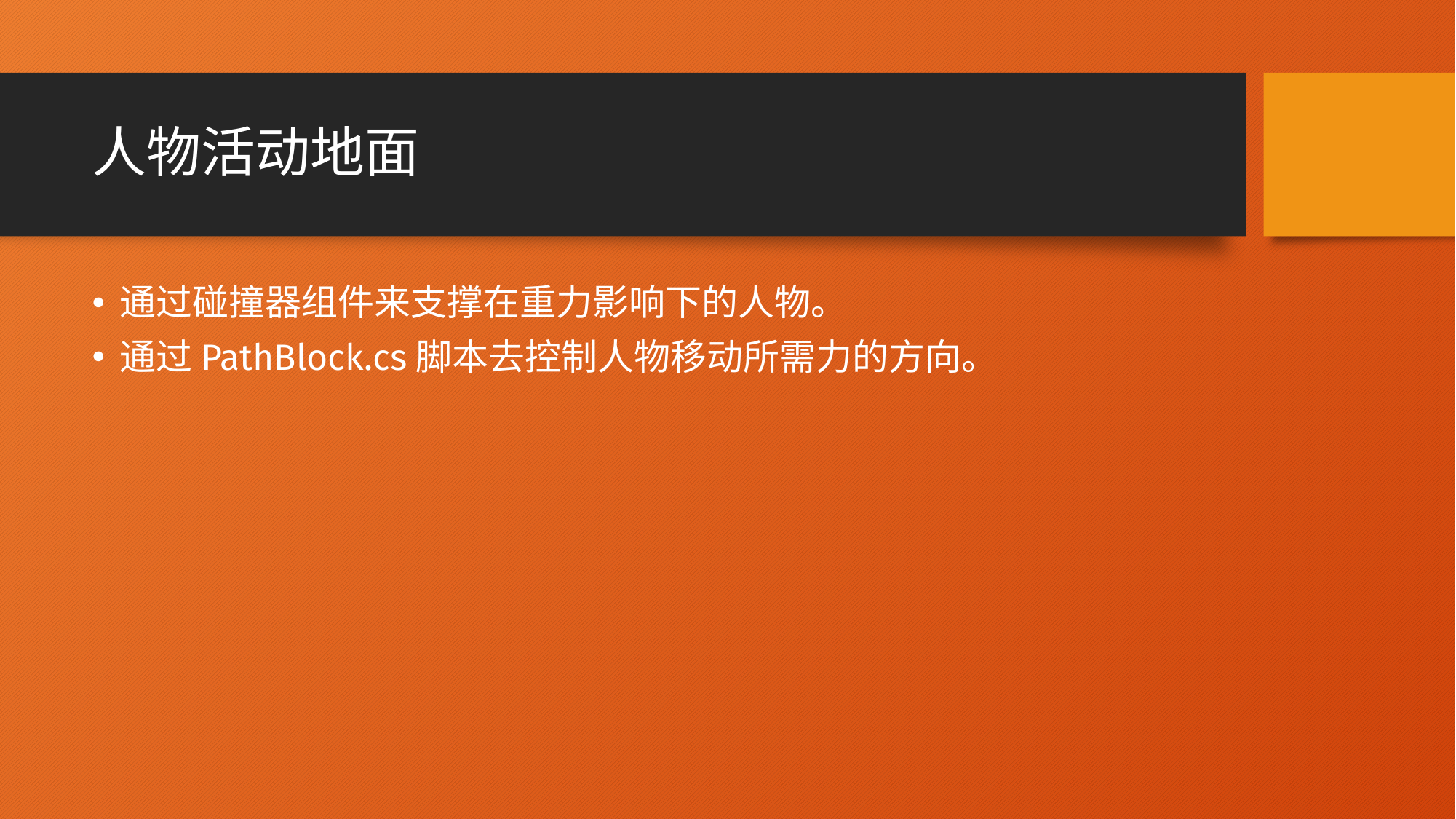

# 人物活动地面
通过碰撞器组件来支撑在重力影响下的人物。
通过PathBlock.cs脚本去控制人物移动所需力的方向。